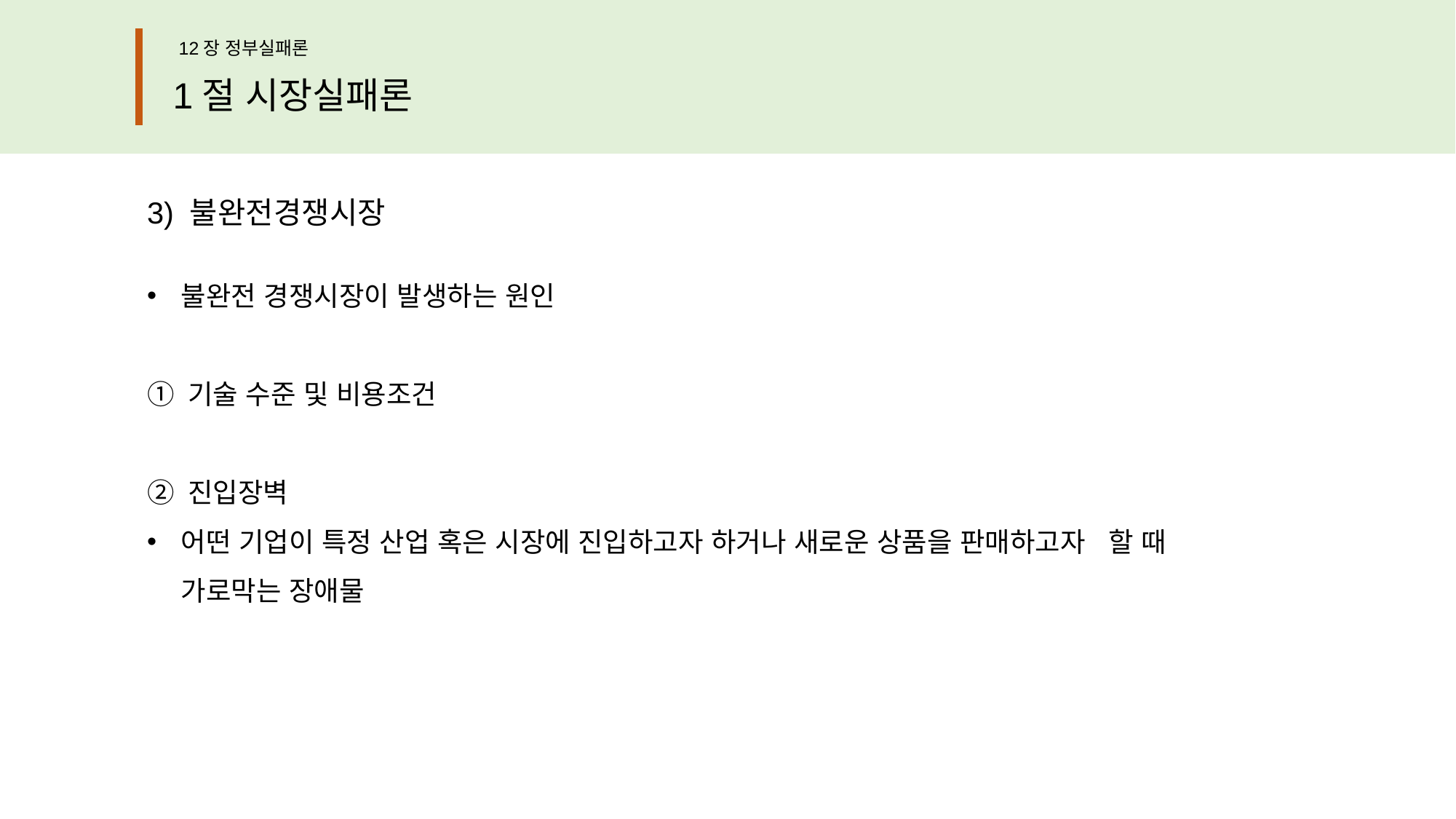

12장 정부실패론
1절 시장실패론
3) 불완전경쟁시장

불완전 경쟁시장이 발생하는 원인

기술 수준 및 비용조건

진입장벽
어떤 기업이 특정 산업 혹은 시장에 진입하고자 하거나 새로운 상품을 판매하고자   할 때 가로막는 장애물